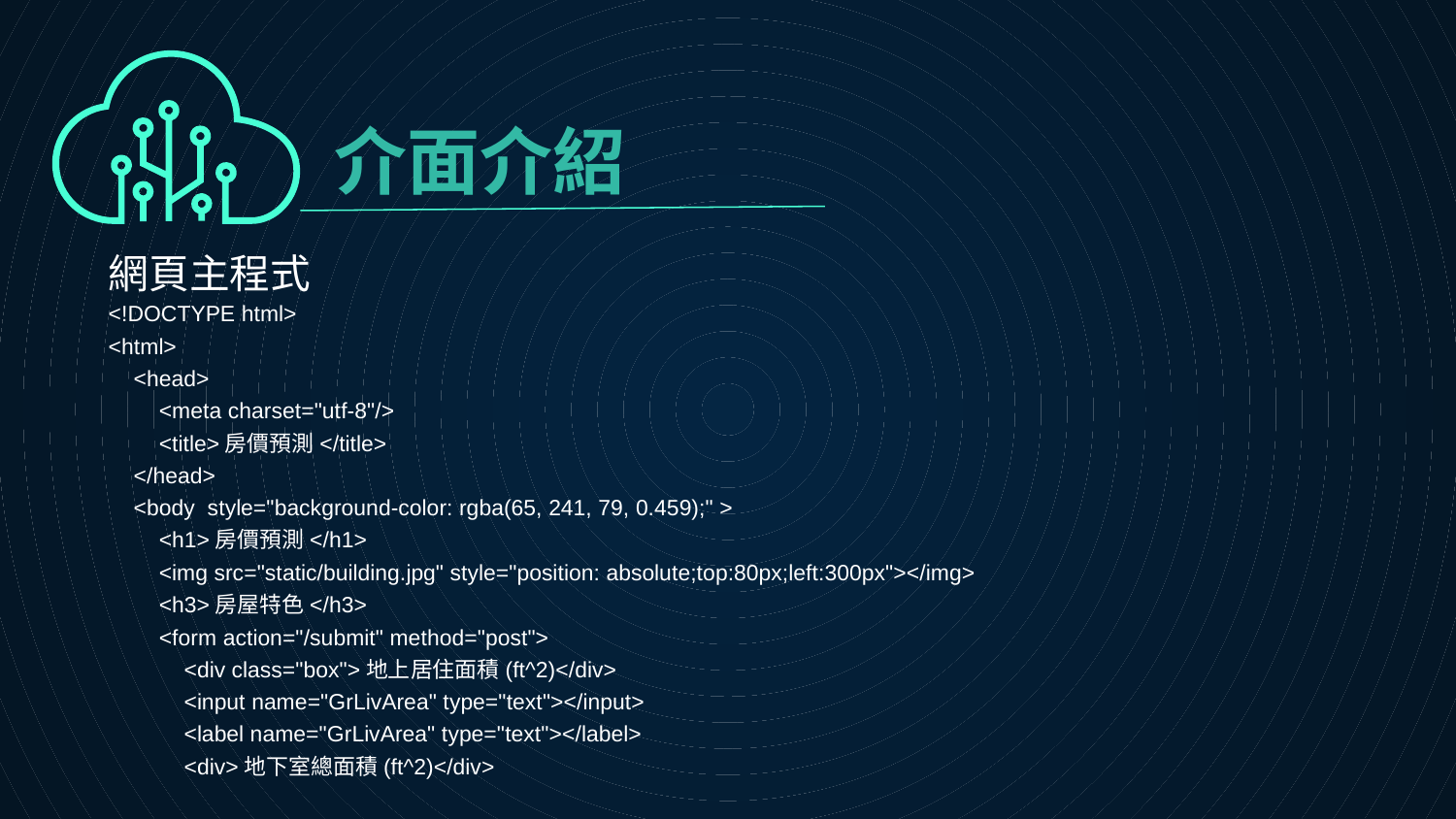

介面介紹
網頁主程式
<!DOCTYPE html>​

<html>​

    <head>​

        <meta charset="utf-8"/>​

        <title>房價預測</title>​

    </head>​

    <body  style="background-color: rgba(65, 241, 79, 0.459);" >​

        <h1>房價預測</h1> ​

        <img src="static/building.jpg" style="position: absolute;top:80px;left:300px"></img>​

        <h3>房屋特色</h3>​

        <form action="/submit" method="post">​

            <div class="box">地上居住面積(ft^2)</div>​

            <input name="GrLivArea" type="text"></input>​

            <label name="GrLivArea" type="text"></label>​

            <div>地下室總面積(ft^2)</div>